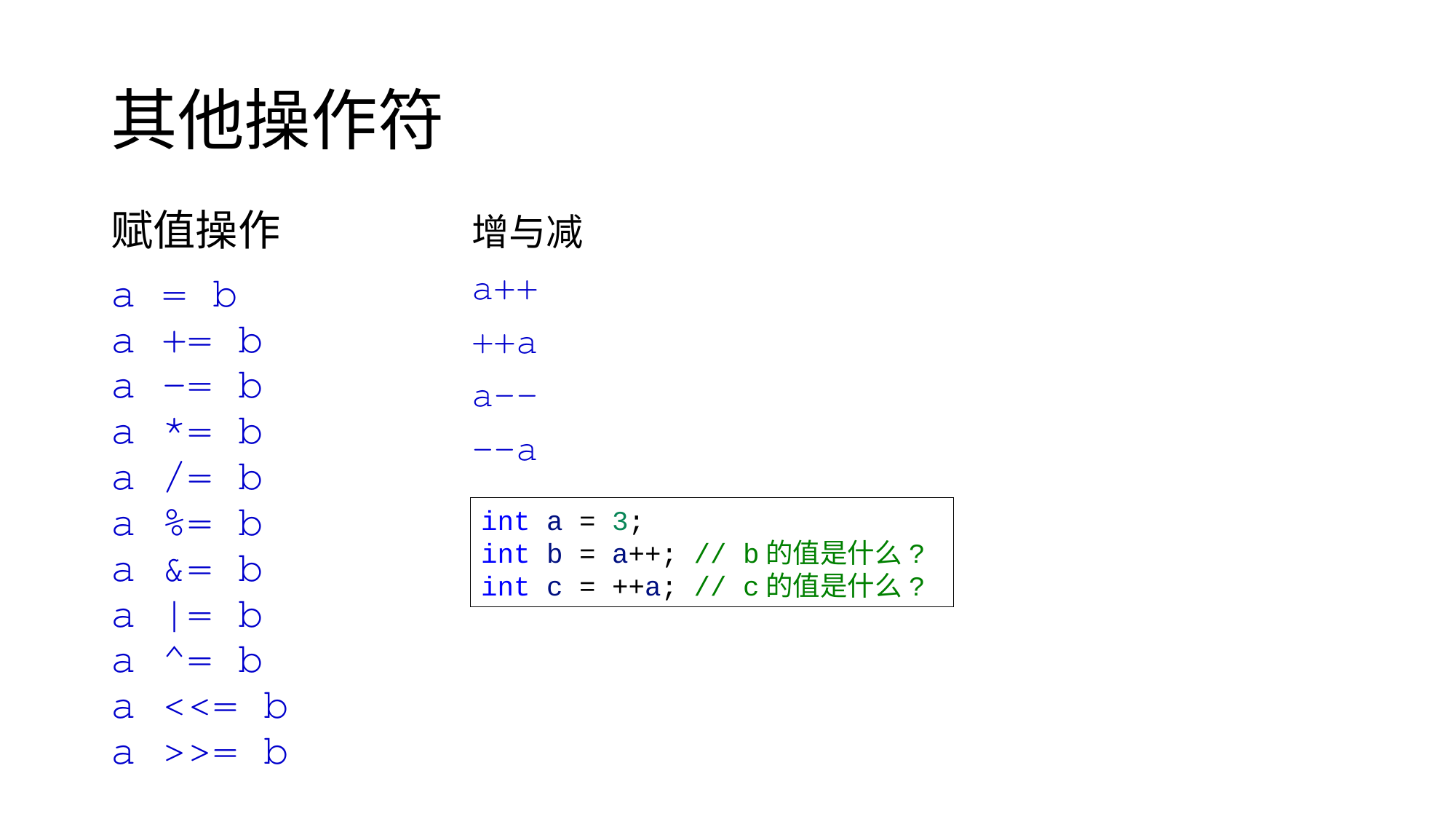

# 其他操作符
赋值操作
a = b
a += b
a -= b
a *= b
a /= b
a %= b
a &= b
a |= b
a ^= b
a <<= b
a >>= b
增与减
a++
++a
a--
--a
int a = 3;
int b = a++; // b的值是什么?
int c = ++a; // c的值是什么?